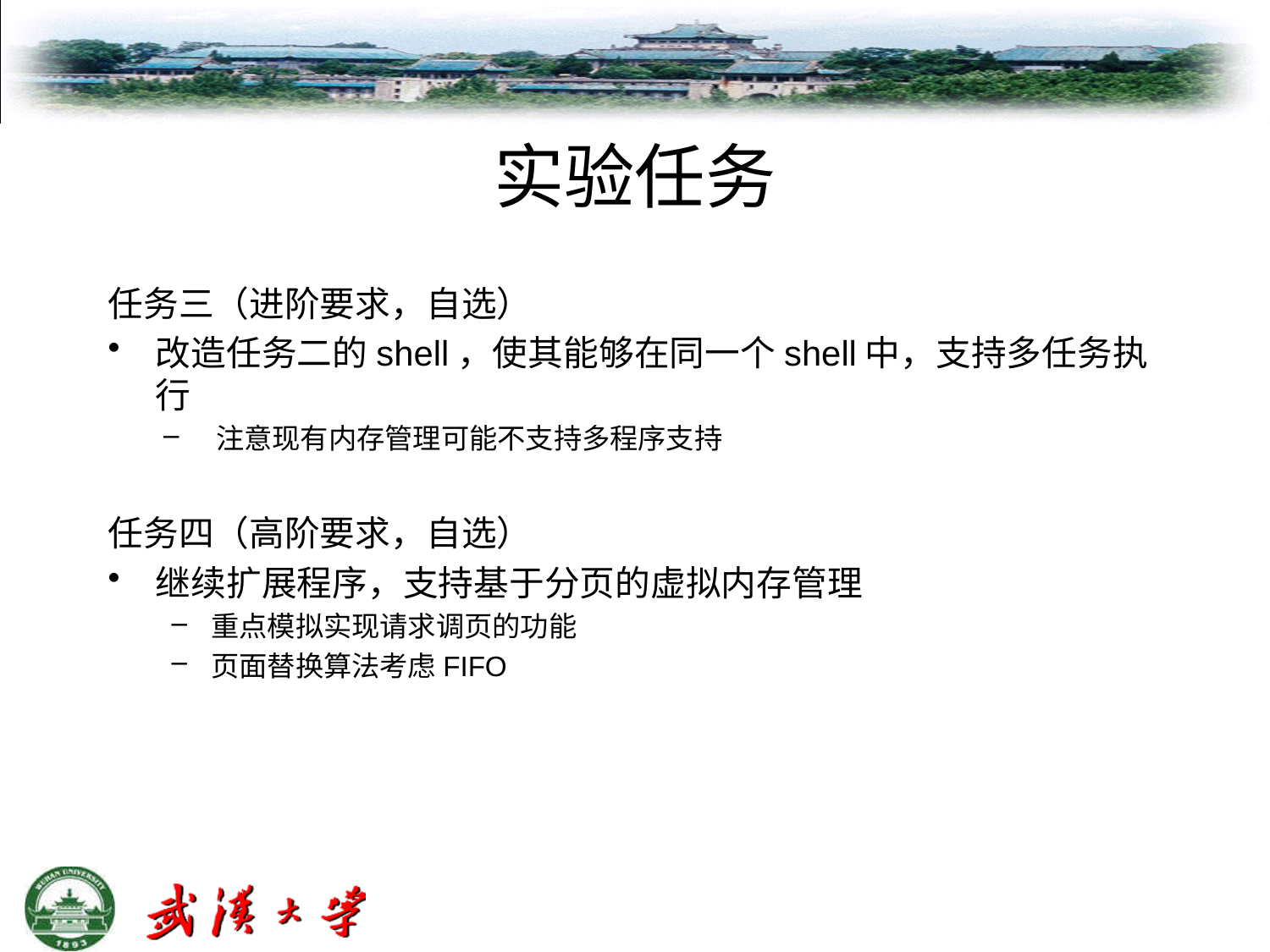

# 实验任务
任务三（进阶要求，自选）
改造任务二的shell，使其能够在同一个shell中，支持多任务执行
 注意现有内存管理可能不支持多程序支持

任务四（高阶要求，自选）
继续扩展程序，支持基于分页的虚拟内存管理
重点模拟实现请求调页的功能
页面替换算法考虑FIFO